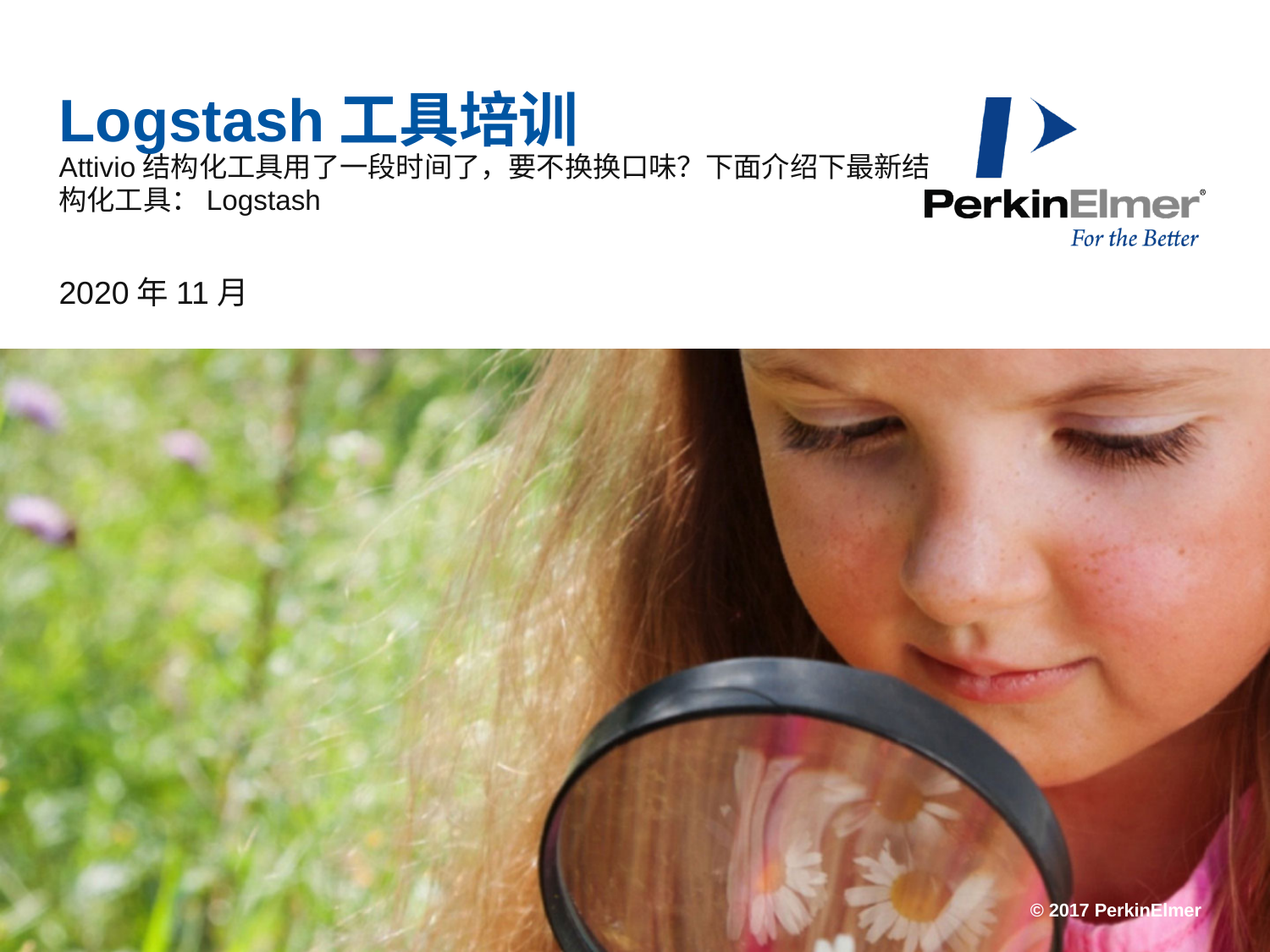

# Logstash工具培训
Attivio结构化工具用了一段时间了，要不换换口味？下面介绍下最新结构化工具：Logstash
2020年11月